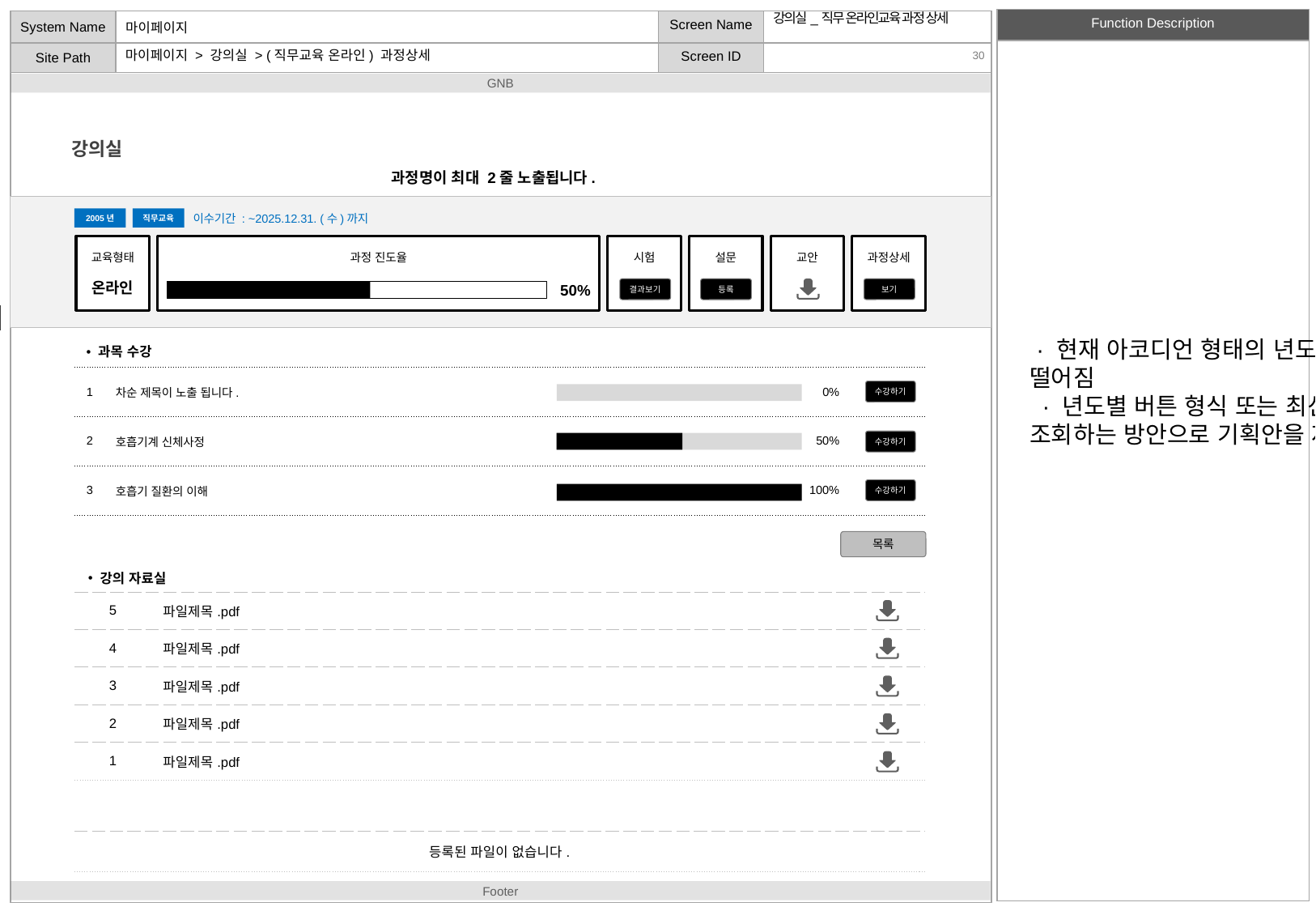

강의실_직무 온라인교육 과정 상세

# 마이페이지 > 강의실 > (직무교육 온라인) 과정상세
강의실
과정명이 최대 2줄 노출됩니다.

이수기간 : ~2025.12.31. (수)까지
2005년
직무교육
교육형태

온라인
과정 진도율

50%

시험
결과보기
설문
등록
교안

과정상세
보기
온라인
 · 현재 아코디언 형태의 년도별로 추가되고 있어 가시성이 떨어짐
 · 년도별 버튼 형식 또는 최신 내용을 보여주고 선택박스를 통해 조회하는 방안으로 기획안을 제시하여 화면 컨펌 받기로 함
과목 수강
| 1 | 차순 제목이 노출 됩니다. | 0% |  |
| --- | --- | --- | --- |
| 2 | 호흡기계 신체사정 | 50% |  |
| 3 | 호흡기 질환의 이해 | 100% |  |
수강하기

수강하기
수강하기
목록
강의 자료실
| 5 | 파일제목.pdf |  |
| --- | --- | --- |
| 4 | 파일제목.pdf |  |
| 3 | 파일제목.pdf |  |
| 2 | 파일제목.pdf |  |
| 1 | 파일제목.pdf |  |

| 등록된 파일이 없습니다. |
| --- |